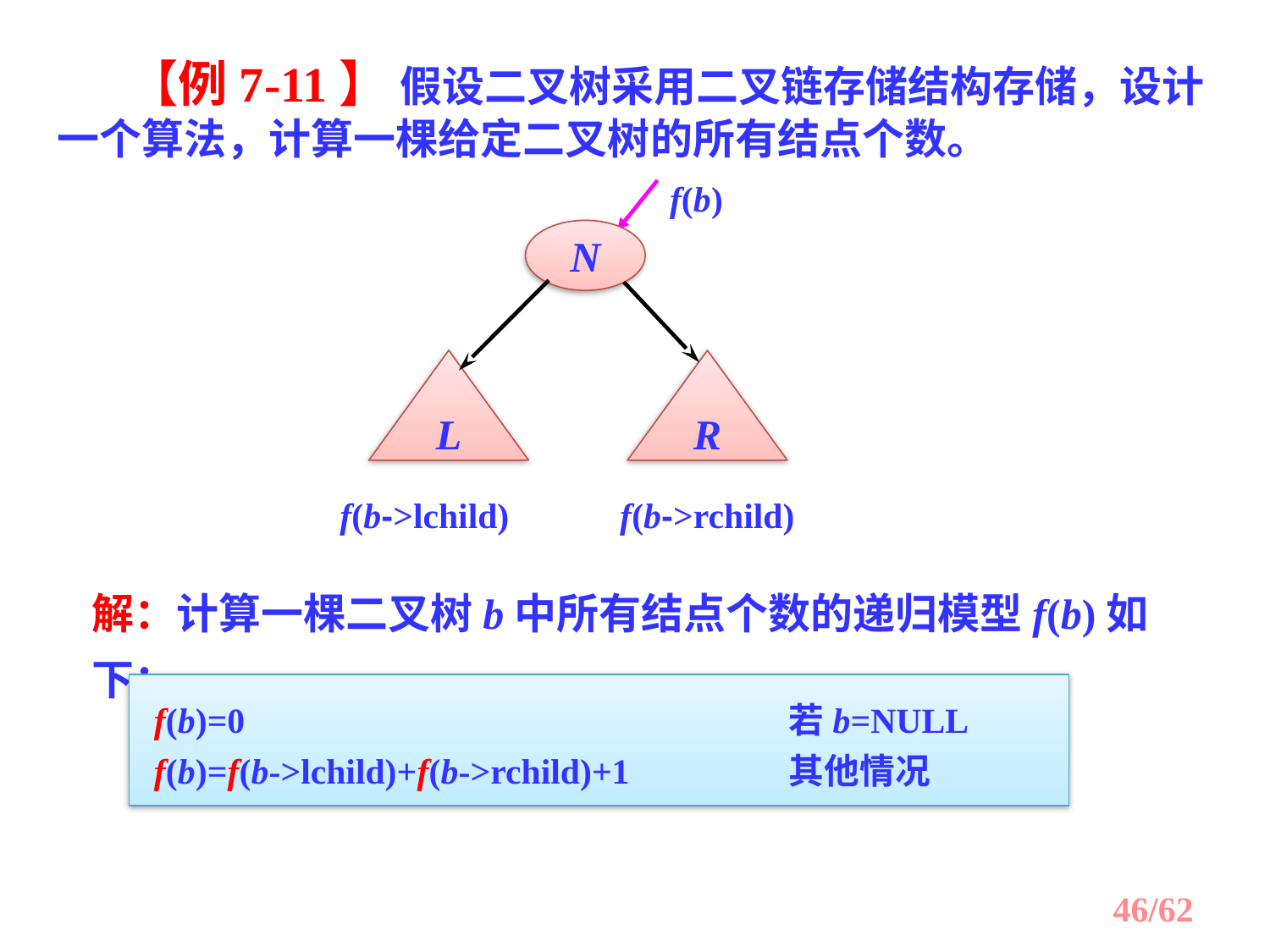

【例7-11】 假设二叉树采用二叉链存储结构存储，设计一个算法，计算一棵给定二叉树的所有结点个数。
f(b)

N

L
R
f(b->lchild)
f(b->rchild)
解：计算一棵二叉树b中所有结点个数的递归模型f(b)如下：
f(b)=0					若b=NULL
f(b)=f(b->lchild)+f(b->rchild)+1		其他情况
46/62